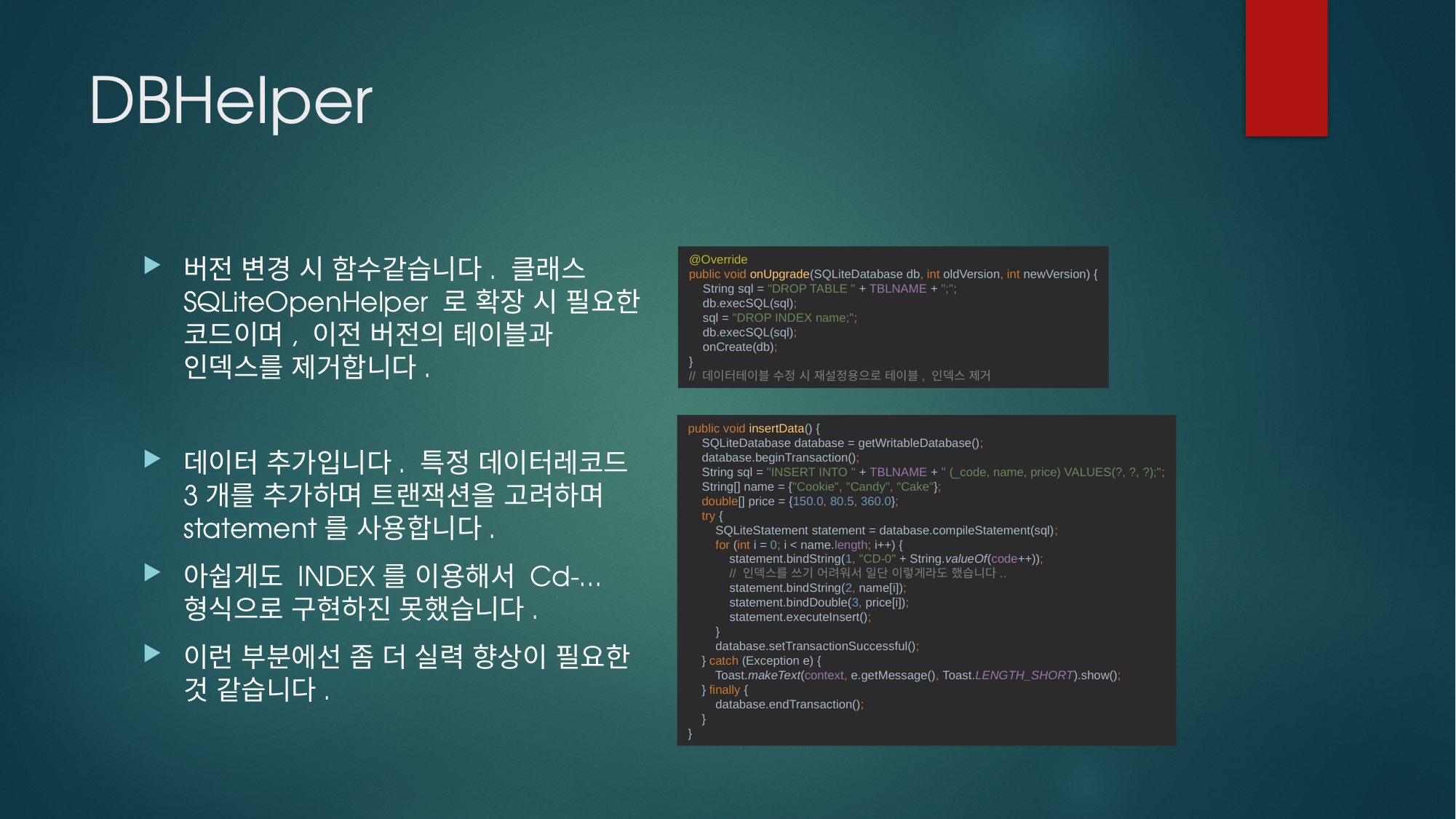

# DBHelper

@Override
public void onUpgrade(SQLiteDatabase db, int oldVersion, int newVersion) {
    String sql = "DROP TABLE " + TBLNAME + ";";
    db.execSQL(sql);
    sql = "DROP INDEX name;";
    db.execSQL(sql);
    onCreate(db);
}
// 데이터테이블 수정 시 재설정용으로 테이블, 인덱스 제거
버전 변경 시 함수같습니다. 클래스 SQLiteOpenHelper 로 확장 시 필요한 코드이며, 이전 버전의 테이블과 인덱스를 제거합니다.

데이터 추가입니다. 특정 데이터레코드 3개를 추가하며 트랜잭션을 고려하며 statement를 사용합니다.
아쉽게도 INDEX를 이용해서 Cd-… 형식으로 구현하진 못했습니다.
이런 부분에선 좀 더 실력 향상이 필요한 것 같습니다.

public void insertData() {
    SQLiteDatabase database = getWritableDatabase();
    database.beginTransaction();
    String sql = "INSERT INTO " + TBLNAME + " (_code, name, price) VALUES(?, ?, ?);";
    String[] name = {"Cookie", "Candy", "Cake"};
    double[] price = {150.0, 80.5, 360.0};
    try {
        SQLiteStatement statement = database.compileStatement(sql);
        for (int i = 0; i < name.length; i++) {
            statement.bindString(1, "CD-0" + String.valueOf(code++));
            // 인덱스를 쓰기 어려워서 일단 이렇게라도 했습니다..
            statement.bindString(2, name[i]);
            statement.bindDouble(3, price[i]);
            statement.executeInsert();
        }
        database.setTransactionSuccessful();
    } catch (Exception e) {
        Toast.makeText(context, e.getMessage(), Toast.LENGTH_SHORT).show();
    } finally {
        database.endTransaction();
    }
}